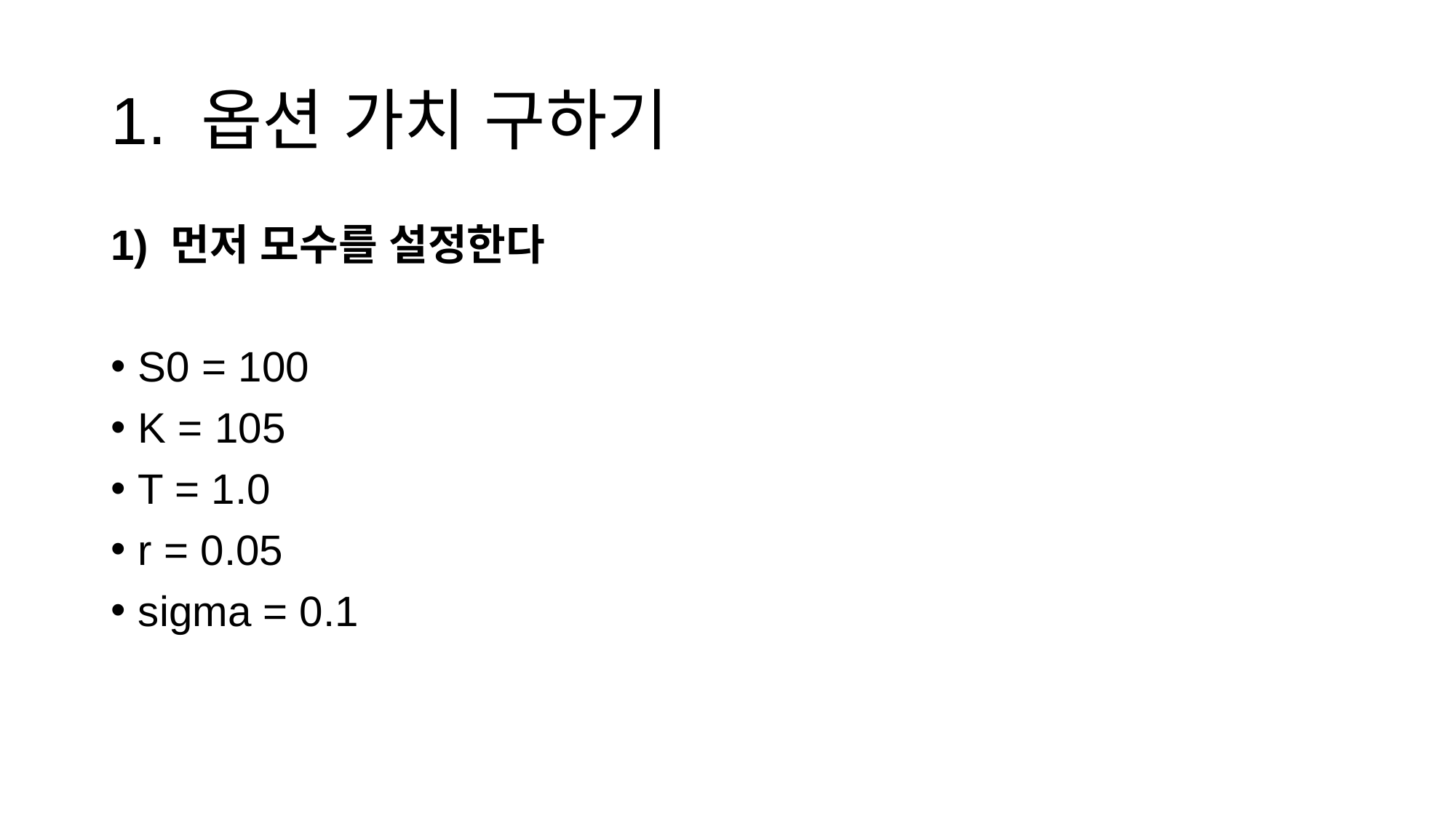

# 1. 옵션 가치 구하기
1) 먼저 모수를 설정한다

S0 = 100
K = 105
T = 1.0
r = 0.05
sigma = 0.1